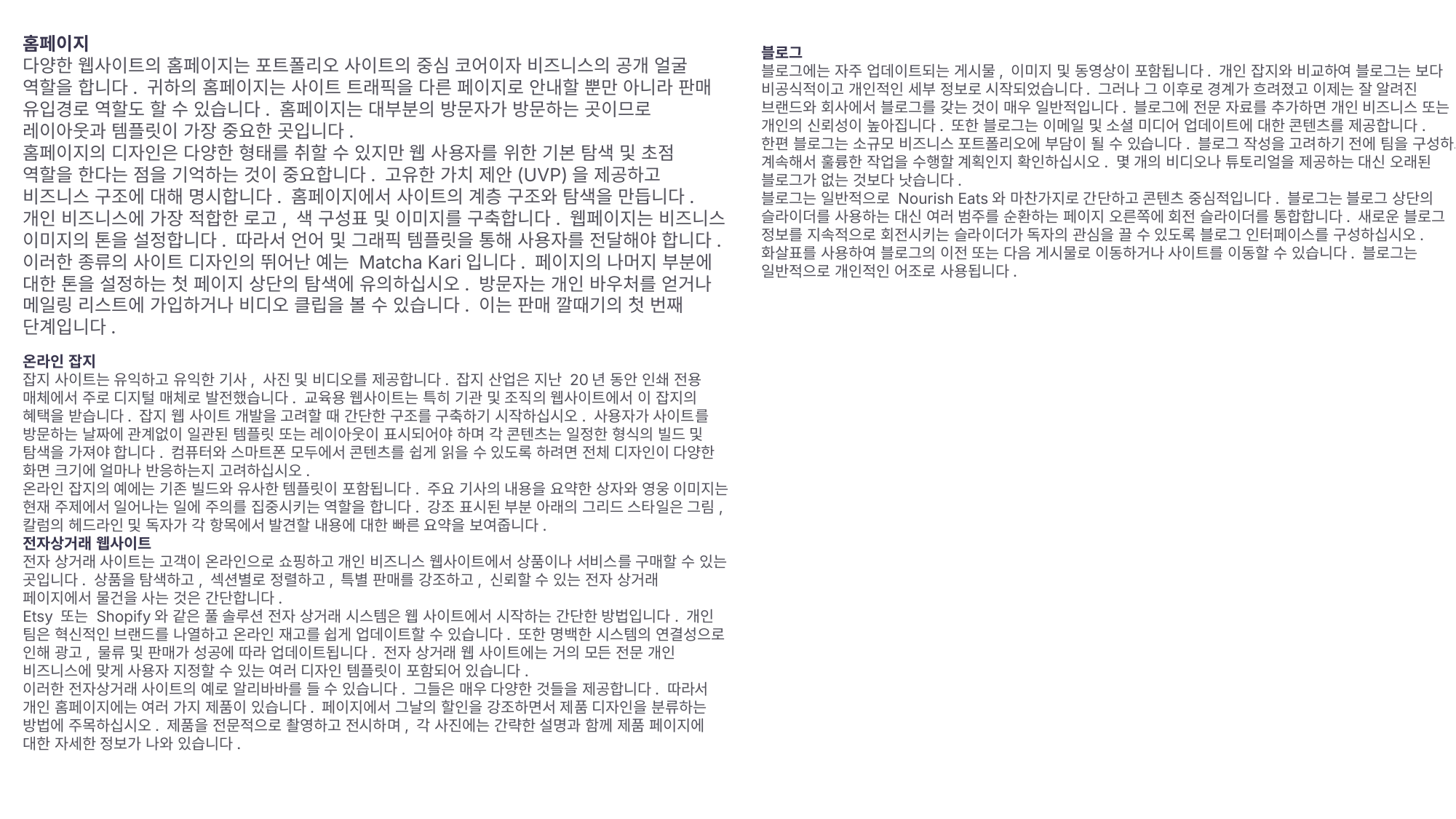

홈페이지
다양한 웹사이트의 홈페이지는 포트폴리오 사이트의 중심 코어이자 비즈니스의 공개 얼굴 역할을 합니다. 귀하의 홈페이지는 사이트 트래픽을 다른 페이지로 안내할 뿐만 아니라 판매 유입경로 역할도 할 수 있습니다. 홈페이지는 대부분의 방문자가 방문하는 곳이므로 레이아웃과 템플릿이 가장 중요한 곳입니다.
홈페이지의 디자인은 다양한 형태를 취할 수 있지만 웹 사용자를 위한 기본 탐색 및 초점 역할을 한다는 점을 기억하는 것이 중요합니다. 고유한 가치 제안(UVP)을 제공하고 비즈니스 구조에 대해 명시합니다. 홈페이지에서 사이트의 계층 구조와 탐색을 만듭니다. 개인 비즈니스에 가장 적합한 로고, 색 구성표 및 이미지를 구축합니다. 웹페이지는 비즈니스 이미지의 톤을 설정합니다. 따라서 언어 및 그래픽 템플릿을 통해 사용자를 전달해야 합니다. 이러한 종류의 사이트 디자인의 뛰어난 예는 Matcha Kari입니다. 페이지의 나머지 부분에 대한 톤을 설정하는 첫 페이지 상단의 탐색에 유의하십시오. 방문자는 개인 바우처를 얻거나 메일링 리스트에 가입하거나 비디오 클립을 볼 수 있습니다. 이는 판매 깔때기의 첫 번째 단계입니다.
블로그
블로그에는 자주 업데이트되는 게시물, 이미지 및 동영상이 포함됩니다. 개인 잡지와 비교하여 블로그는 보다 비공식적이고 개인적인 세부 정보로 시작되었습니다. 그러나 그 이후로 경계가 흐려졌고 이제는 잘 알려진 브랜드와 회사에서 블로그를 갖는 것이 매우 일반적입니다. 블로그에 전문 자료를 추가하면 개인 비즈니스 또는 개인의 신뢰성이 높아집니다. 또한 블로그는 이메일 및 소셜 미디어 업데이트에 대한 콘텐츠를 제공합니다.
한편 블로그는 소규모 비즈니스 포트폴리오에 부담이 될 수 있습니다. 블로그 작성을 고려하기 전에 팀을 구성하고 계속해서 훌륭한 작업을 수행할 계획인지 확인하십시오. 몇 개의 비디오나 튜토리얼을 제공하는 대신 오래된 블로그가 없는 것보다 낫습니다.
블로그는 일반적으로 Nourish Eats와 마찬가지로 간단하고 콘텐츠 중심적입니다. 블로그는 블로그 상단의 슬라이더를 사용하는 대신 여러 범주를 순환하는 페이지 오른쪽에 회전 슬라이더를 통합합니다. 새로운 블로그 정보를 지속적으로 회전시키는 슬라이더가 독자의 관심을 끌 수 있도록 블로그 인터페이스를 구성하십시오. 화살표를 사용하여 블로그의 이전 또는 다음 게시물로 이동하거나 사이트를 이동할 수 있습니다. 블로그는 일반적으로 개인적인 어조로 사용됩니다.
온라인 잡지
잡지 사이트는 유익하고 유익한 기사, 사진 및 비디오를 제공합니다. 잡지 산업은 지난 20년 동안 인쇄 전용 매체에서 주로 디지털 매체로 발전했습니다. 교육용 웹사이트는 특히 기관 및 조직의 웹사이트에서 이 잡지의 혜택을 받습니다. 잡지 웹 사이트 개발을 고려할 때 간단한 구조를 구축하기 시작하십시오. 사용자가 사이트를 방문하는 날짜에 관계없이 일관된 템플릿 또는 레이아웃이 표시되어야 하며 각 콘텐츠는 일정한 형식의 빌드 및 탐색을 가져야 합니다. 컴퓨터와 스마트폰 모두에서 콘텐츠를 쉽게 읽을 수 있도록 하려면 전체 디자인이 다양한 화면 크기에 얼마나 반응하는지 고려하십시오.
온라인 잡지의 예에는 기존 빌드와 유사한 템플릿이 포함됩니다. 주요 기사의 내용을 요약한 상자와 영웅 이미지는 현재 주제에서 일어나는 일에 주의를 집중시키는 역할을 합니다. 강조 표시된 부분 아래의 그리드 스타일은 그림, 칼럼의 헤드라인 및 독자가 각 항목에서 발견할 내용에 대한 빠른 요약을 보여줍니다.
전자상거래 웹사이트
전자 상거래 사이트는 고객이 온라인으로 쇼핑하고 개인 비즈니스 웹사이트에서 상품이나 서비스를 구매할 수 있는 곳입니다. 상품을 탐색하고, 섹션별로 정렬하고, 특별 판매를 강조하고, 신뢰할 수 있는 전자 상거래 페이지에서 물건을 사는 것은 간단합니다.
Etsy 또는 Shopify와 같은 풀 솔루션 전자 상거래 시스템은 웹 사이트에서 시작하는 간단한 방법입니다. 개인 팀은 혁신적인 브랜드를 나열하고 온라인 재고를 쉽게 업데이트할 수 있습니다. 또한 명백한 시스템의 연결성으로 인해 광고, 물류 및 판매가 성공에 따라 업데이트됩니다. 전자 상거래 웹 사이트에는 거의 모든 전문 개인 비즈니스에 맞게 사용자 지정할 수 있는 여러 디자인 템플릿이 포함되어 있습니다.
이러한 전자상거래 사이트의 예로 알리바바를 들 수 있습니다. 그들은 매우 다양한 것들을 제공합니다. 따라서 개인 홈페이지에는 여러 가지 제품이 있습니다. 페이지에서 그날의 할인을 강조하면서 제품 디자인을 분류하는 방법에 주목하십시오. 제품을 전문적으로 촬영하고 전시하며, 각 사진에는 간략한 설명과 함께 제품 페이지에 대한 자세한 정보가 나와 있습니다.